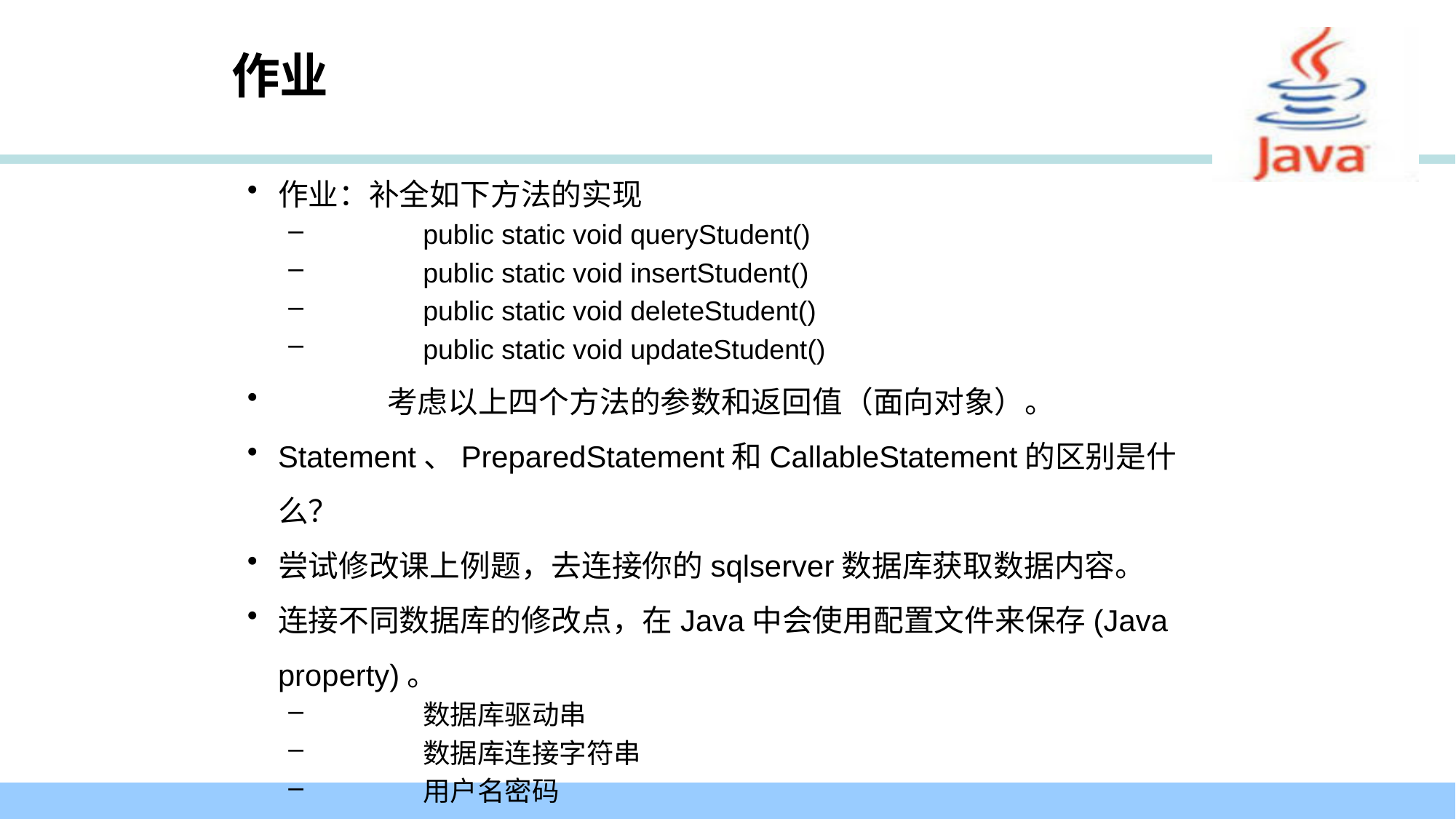

# 作业
作业：补全如下方法的实现
	public static void queryStudent()
	public static void insertStudent()
	public static void deleteStudent()
	public static void updateStudent()
	考虑以上四个方法的参数和返回值（面向对象）。
Statement、PreparedStatement和CallableStatement的区别是什么？
尝试修改课上例题，去连接你的sqlserver数据库获取数据内容。
连接不同数据库的修改点，在Java中会使用配置文件来保存(Java property)。
	数据库驱动串
	数据库连接字符串
	用户名密码